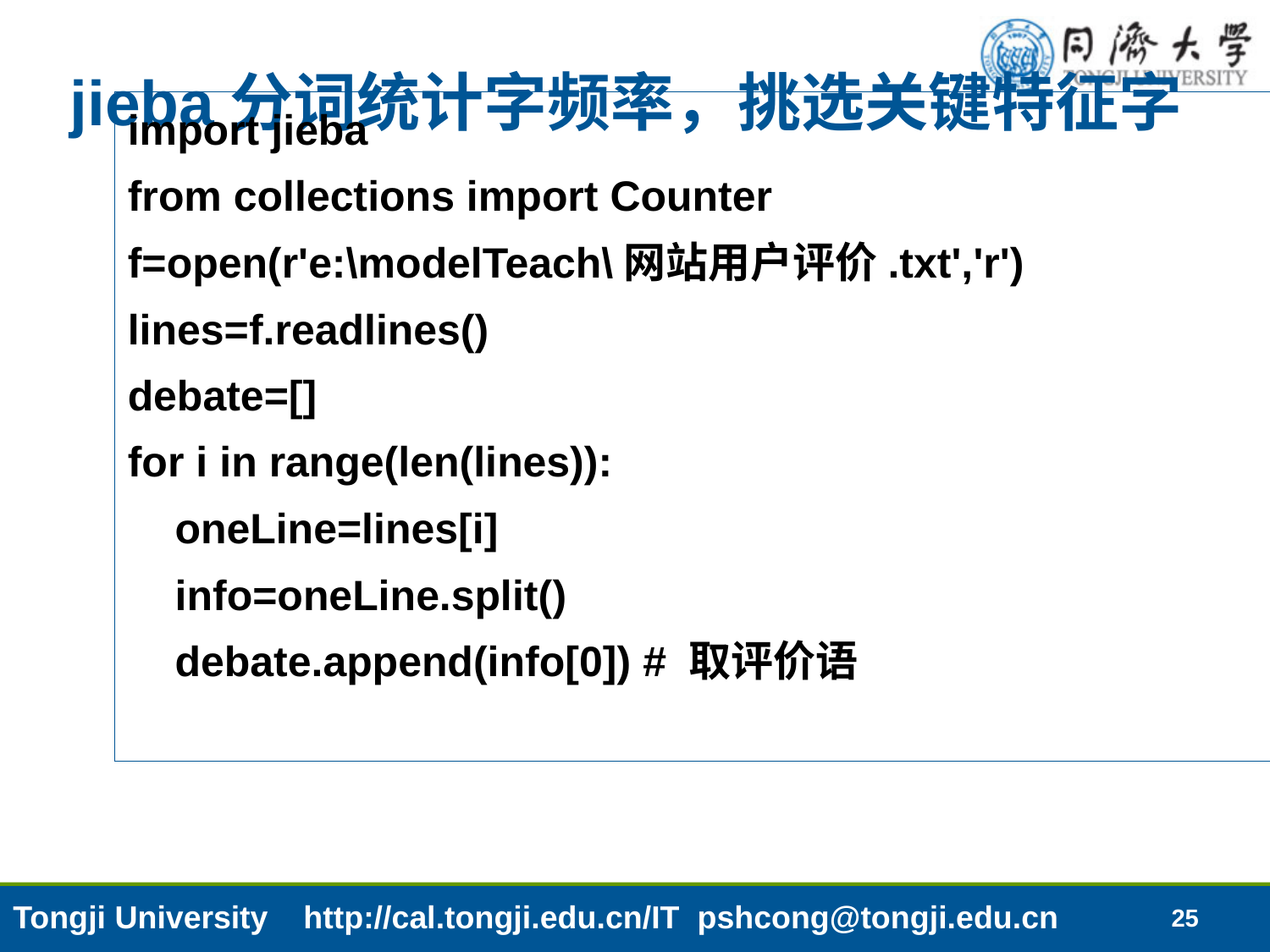

# jieba分词统计字频率，挑选关键特征字
import jieba
from collections import Counter
f=open(r'e:\modelTeach\网站用户评价.txt','r')
lines=f.readlines()
debate=[]
for i in range(len(lines)):
    oneLine=lines[i]
    info=oneLine.split()
    debate.append(info[0]) # 取评价语